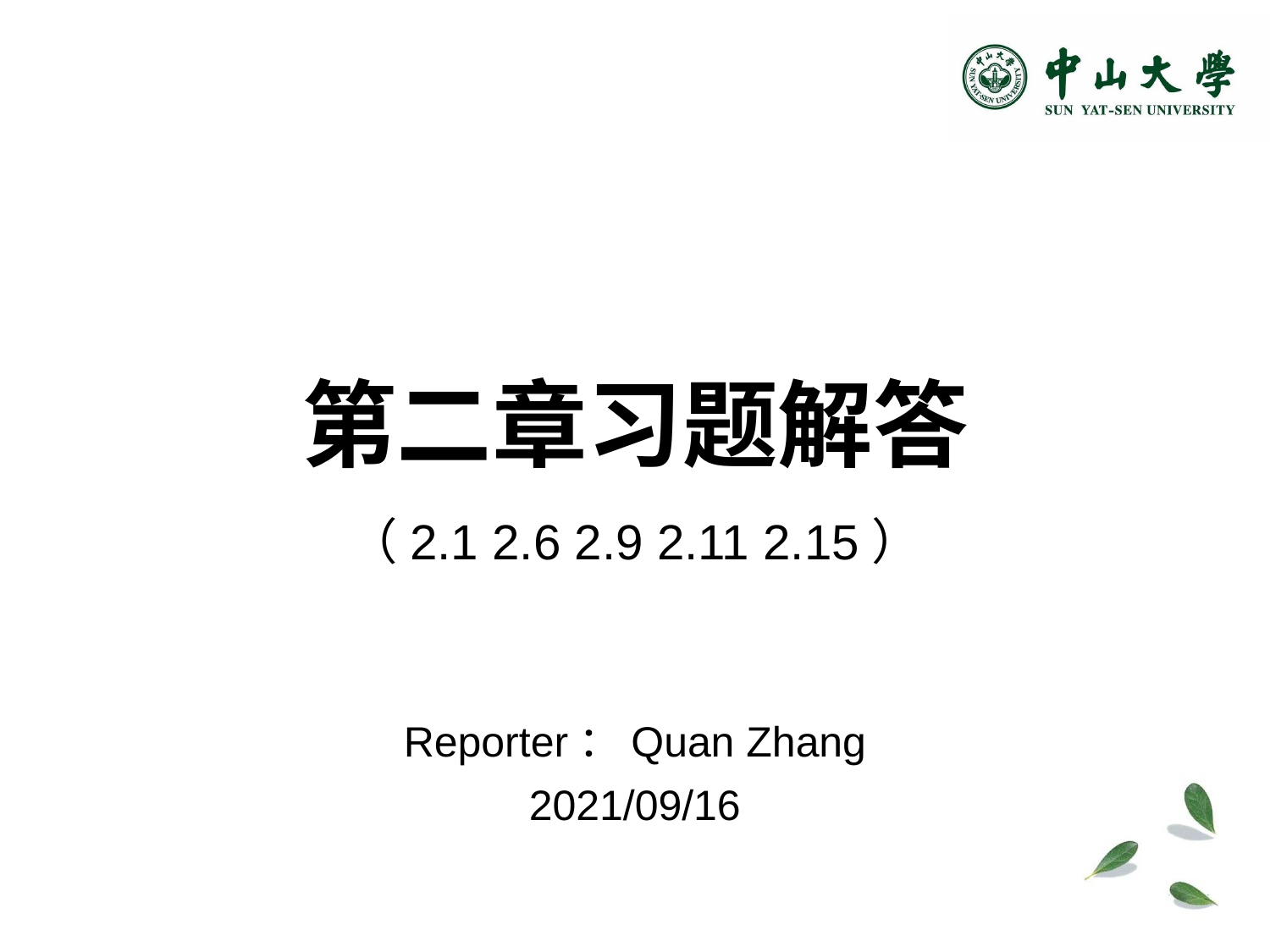

# 第二章习题解答
（2.1 2.6 2.9 2.11 2.15）
Reporter：Quan Zhang
2021/09/16